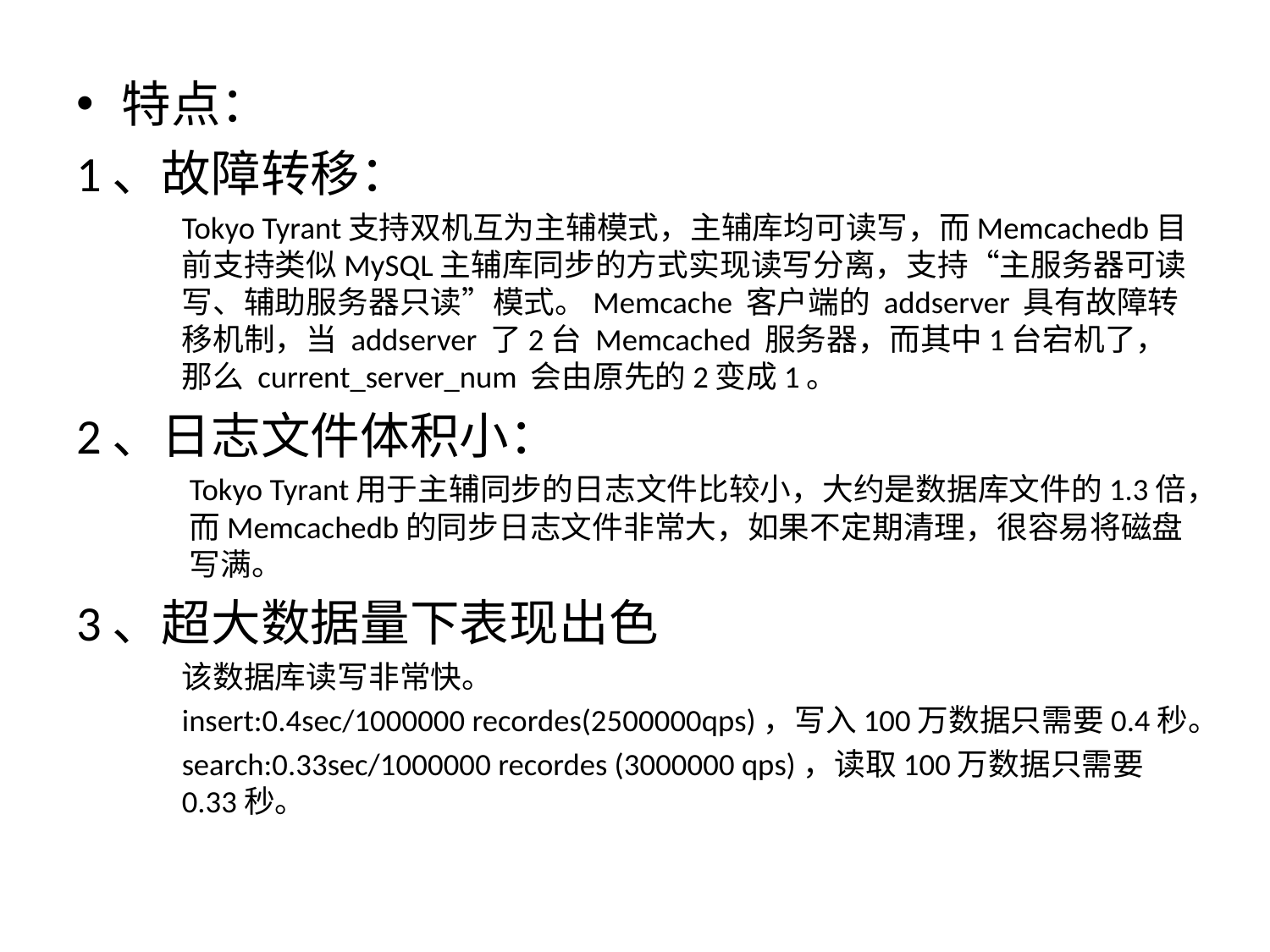

特点：
1、故障转移：
Tokyo Tyrant支持双机互为主辅模式，主辅库均可读写，而Memcachedb目前支持类似MySQL主辅库同步的方式实现读写分离，支持“主服务器可读写、辅助服务器只读”模式。Memcache 客户端的 addserver 具有故障转移机制，当 addserver 了2台 Memcached 服务器，而其中1台宕机了，那么 current_server_num 会由原先的2变成1。
2、日志文件体积小：
Tokyo Tyrant用于主辅同步的日志文件比较小，大约是数据库文件的1.3倍，而Memcachedb的同步日志文件非常大，如果不定期清理，很容易将磁盘写满。
3、超大数据量下表现出色
该数据库读写非常快。
insert:0.4sec/1000000 recordes(2500000qps)，写入100万数据只需要0.4秒。
search:0.33sec/1000000 recordes (3000000 qps)，读取100万数据只需要0.33秒。